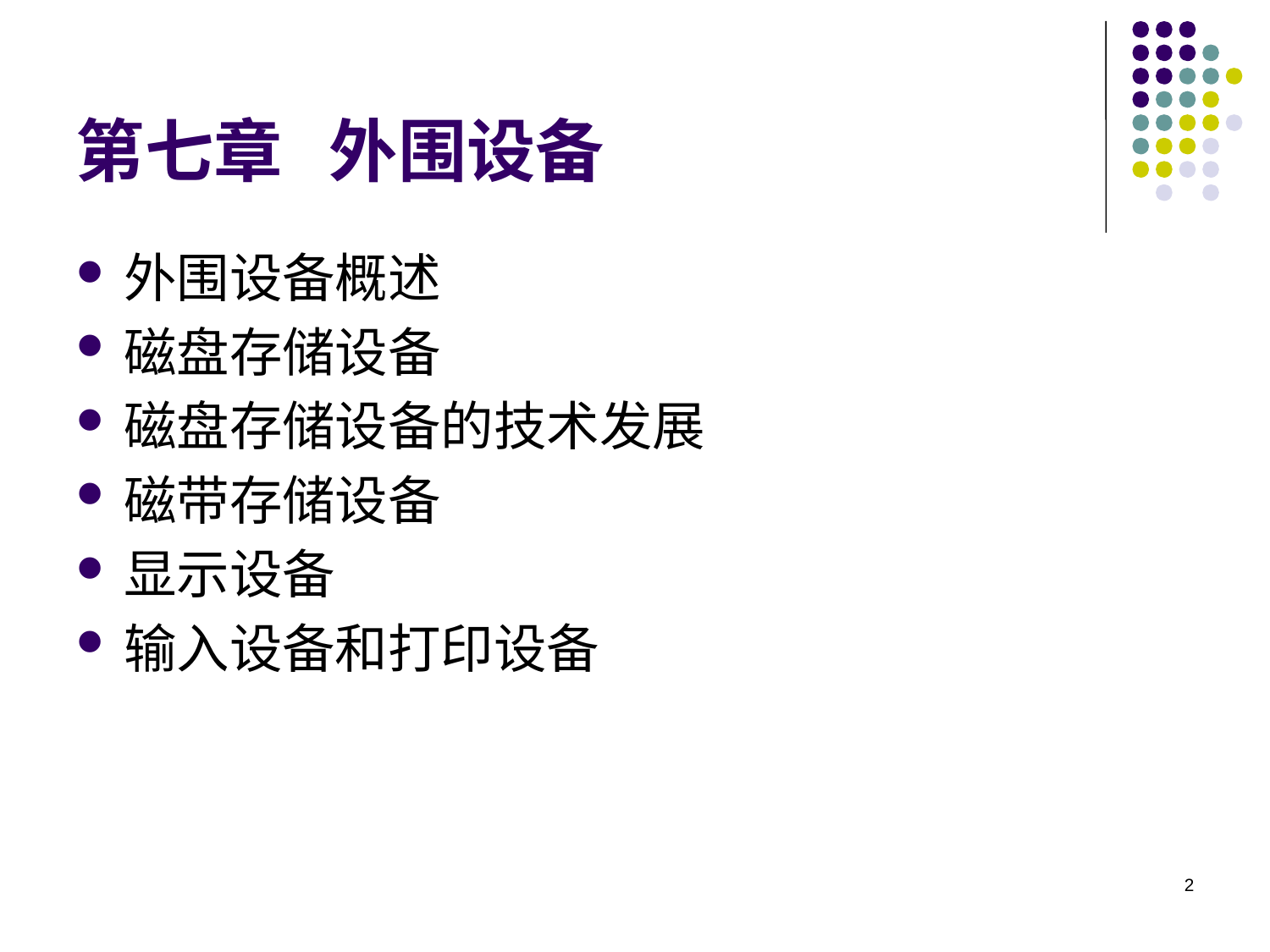

第七章   外围设备
外围设备概述
磁盘存储设备
磁盘存储设备的技术发展
磁带存储设备
显示设备
输入设备和打印设备
2